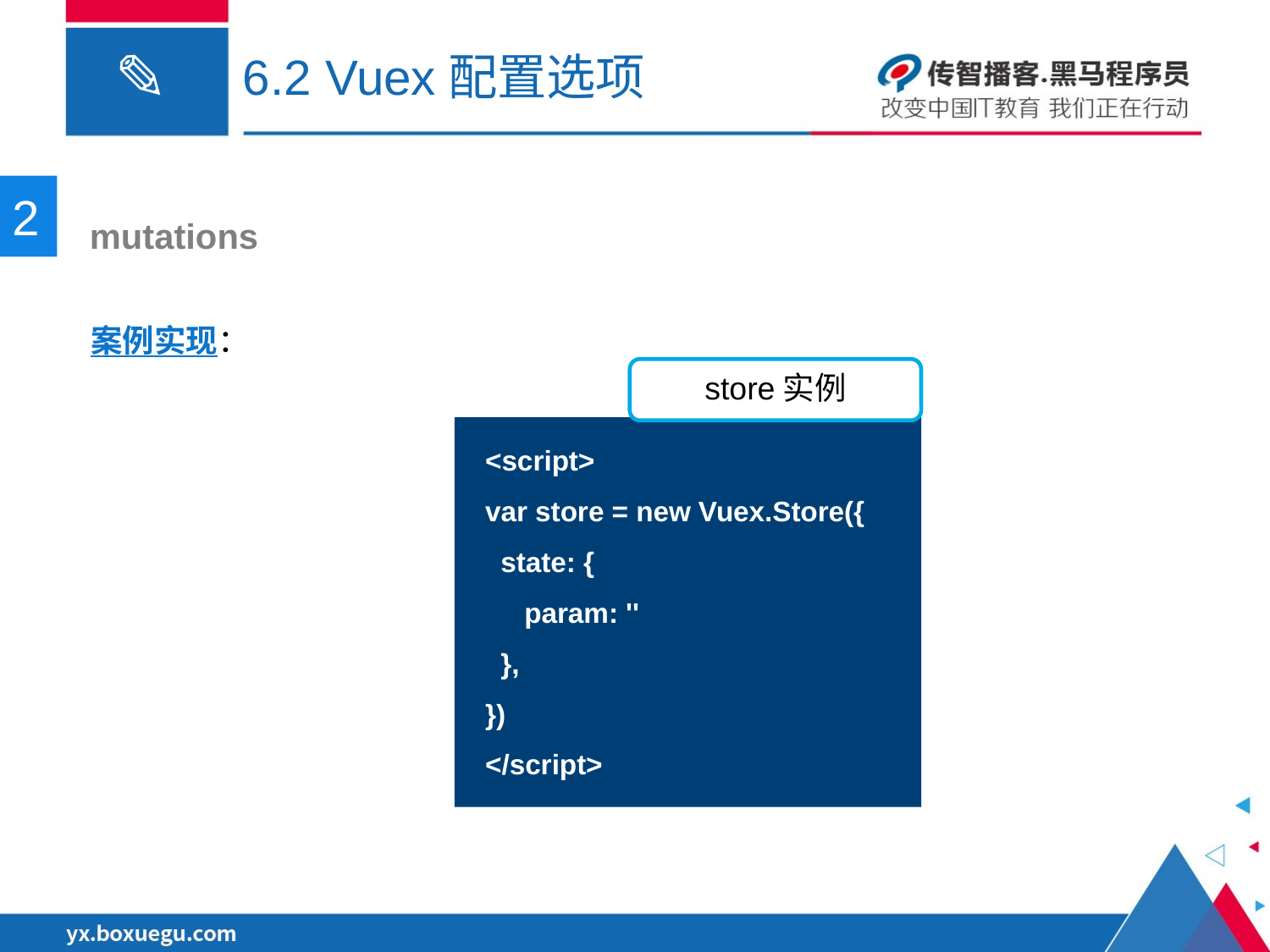

# 6.2 Vuex配置选项

2
  mutations
案例实现：
store实例

<script>
var store = new Vuex.Store({
  state: {
     param: ''
  },
})
</script>